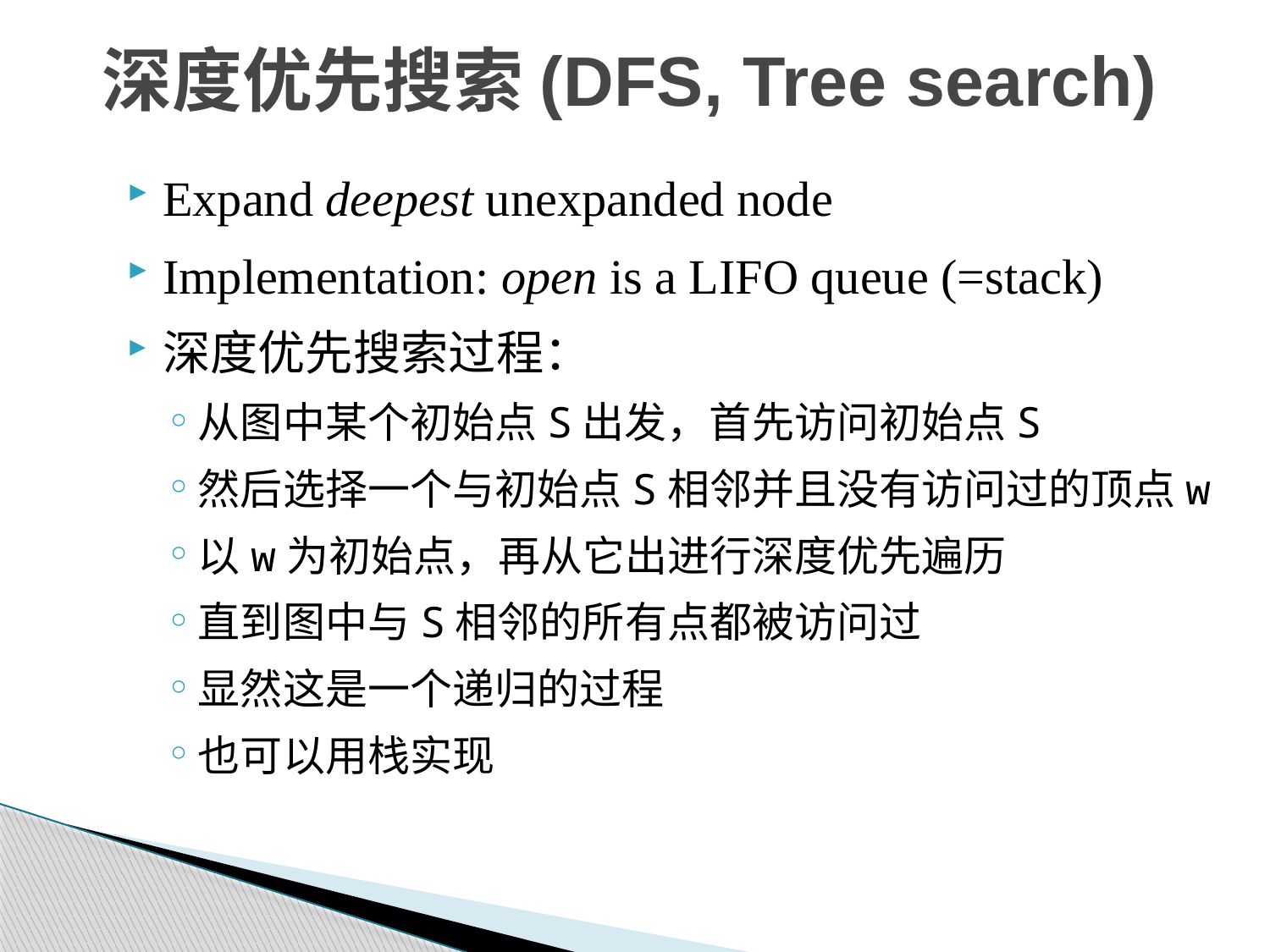

# 深度优先搜索(DFS, Tree search)
Expand deepest unexpanded node
Implementation: open is a LIFO queue (=stack)
深度优先搜索过程：
从图中某个初始点S出发，首先访问初始点S
然后选择一个与初始点S相邻并且没有访问过的顶点w
以w为初始点，再从它出进行深度优先遍历
直到图中与S相邻的所有点都被访问过
显然这是一个递归的过程
也可以用栈实现